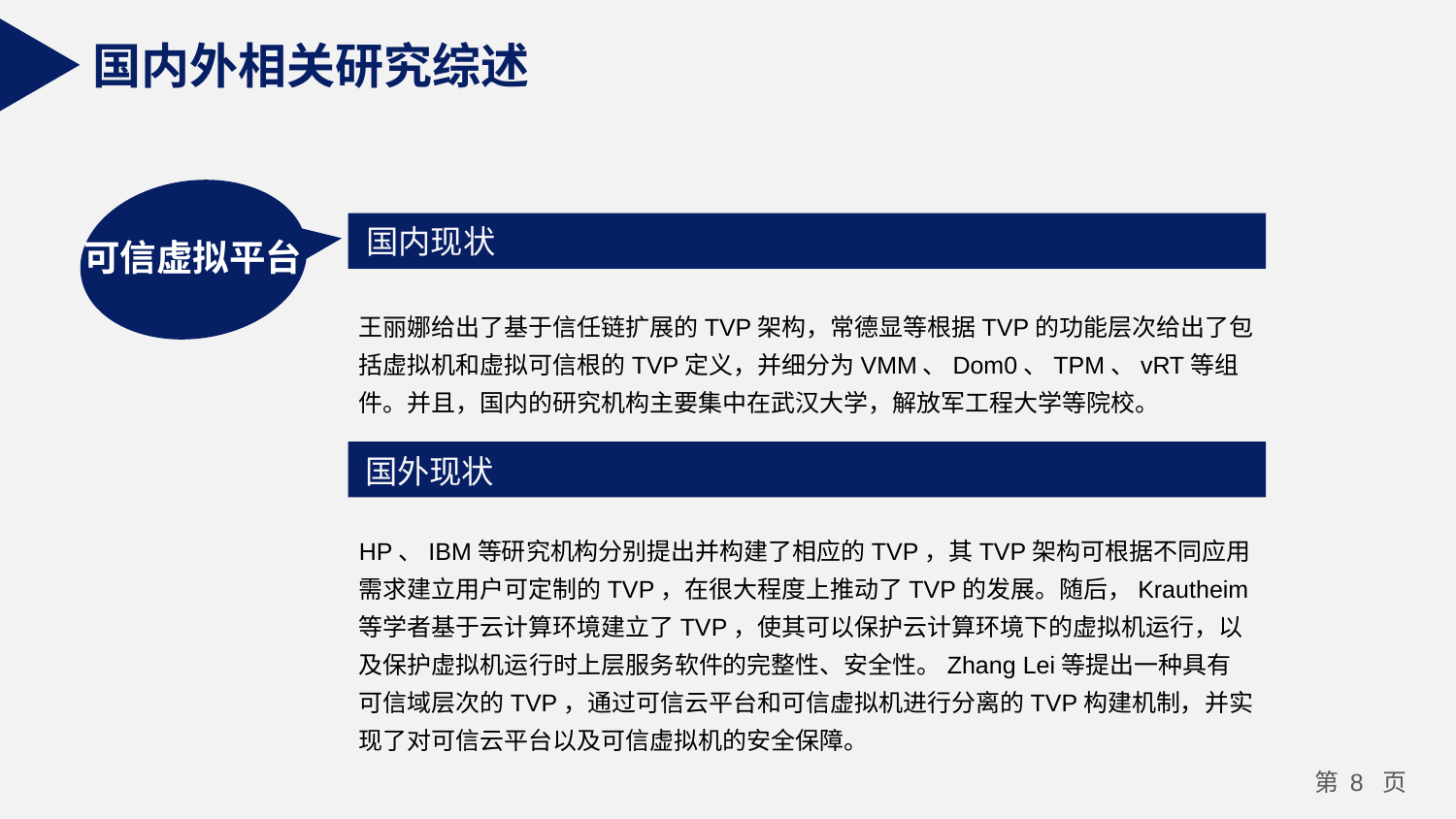

国内外相关研究综述

国内现状
可信虚拟平台
王丽娜给出了基于信任链扩展的TVP架构，常德显等根据TVP的功能层次给出了包括虚拟机和虚拟可信根的TVP定义，并细分为VMM、Dom0、TPM、vRT等组件。并且，国内的研究机构主要集中在武汉大学，解放军工程大学等院校。

国外现状
HP、IBM等研究机构分别提出并构建了相应的TVP，其TVP架构可根据不同应用需求建立用户可定制的TVP，在很大程度上推动了TVP的发展。随后，Krautheim等学者基于云计算环境建立了TVP，使其可以保护云计算环境下的虚拟机运行，以及保护虚拟机运行时上层服务软件的完整性、安全性。Zhang Lei等提出一种具有可信域层次的TVP，通过可信云平台和可信虚拟机进行分离的TVP构建机制，并实现了对可信云平台以及可信虚拟机的安全保障。